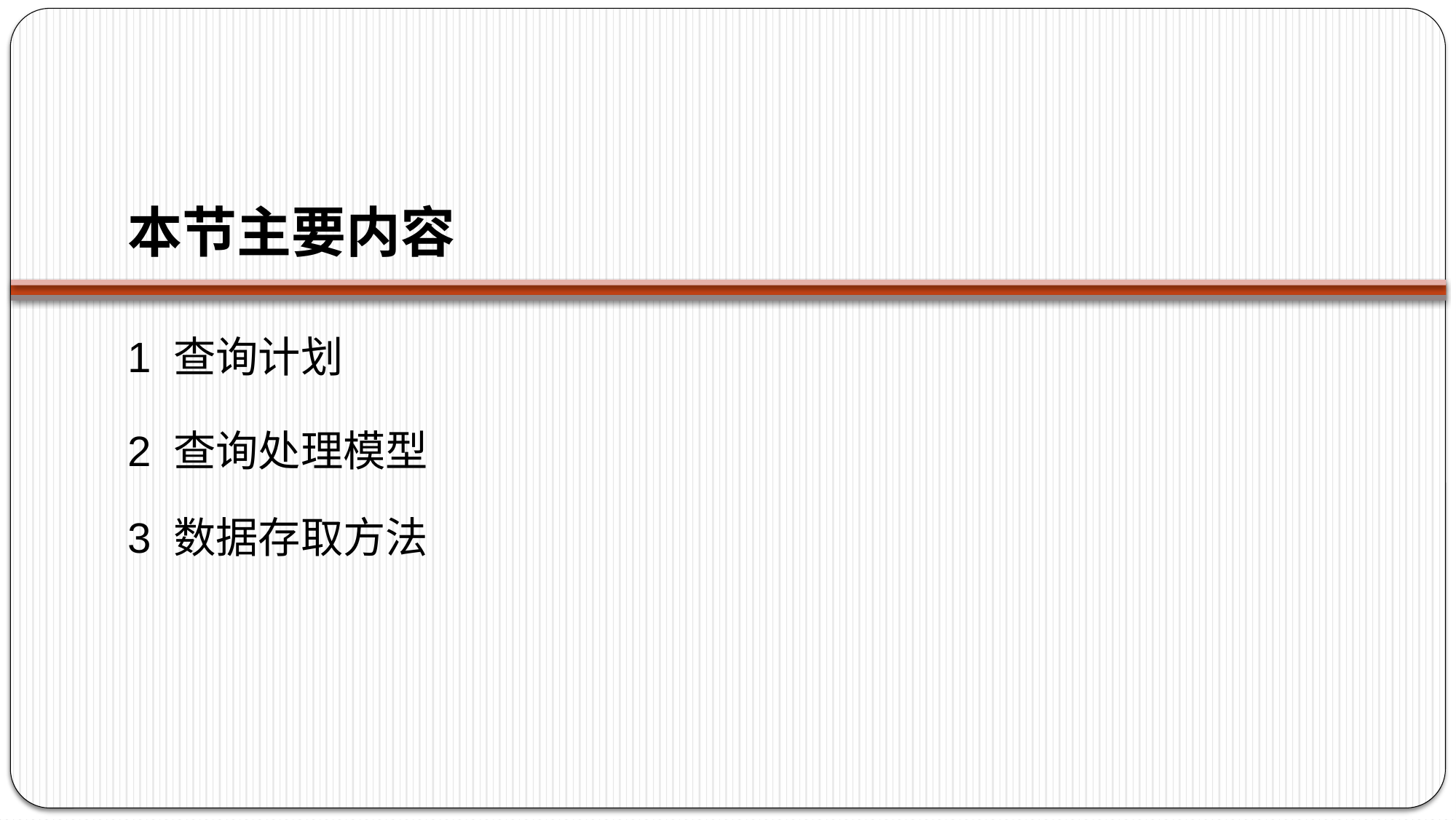

# 本节主要内容
1 查询计划
2 查询处理模型
3 数据存取方法